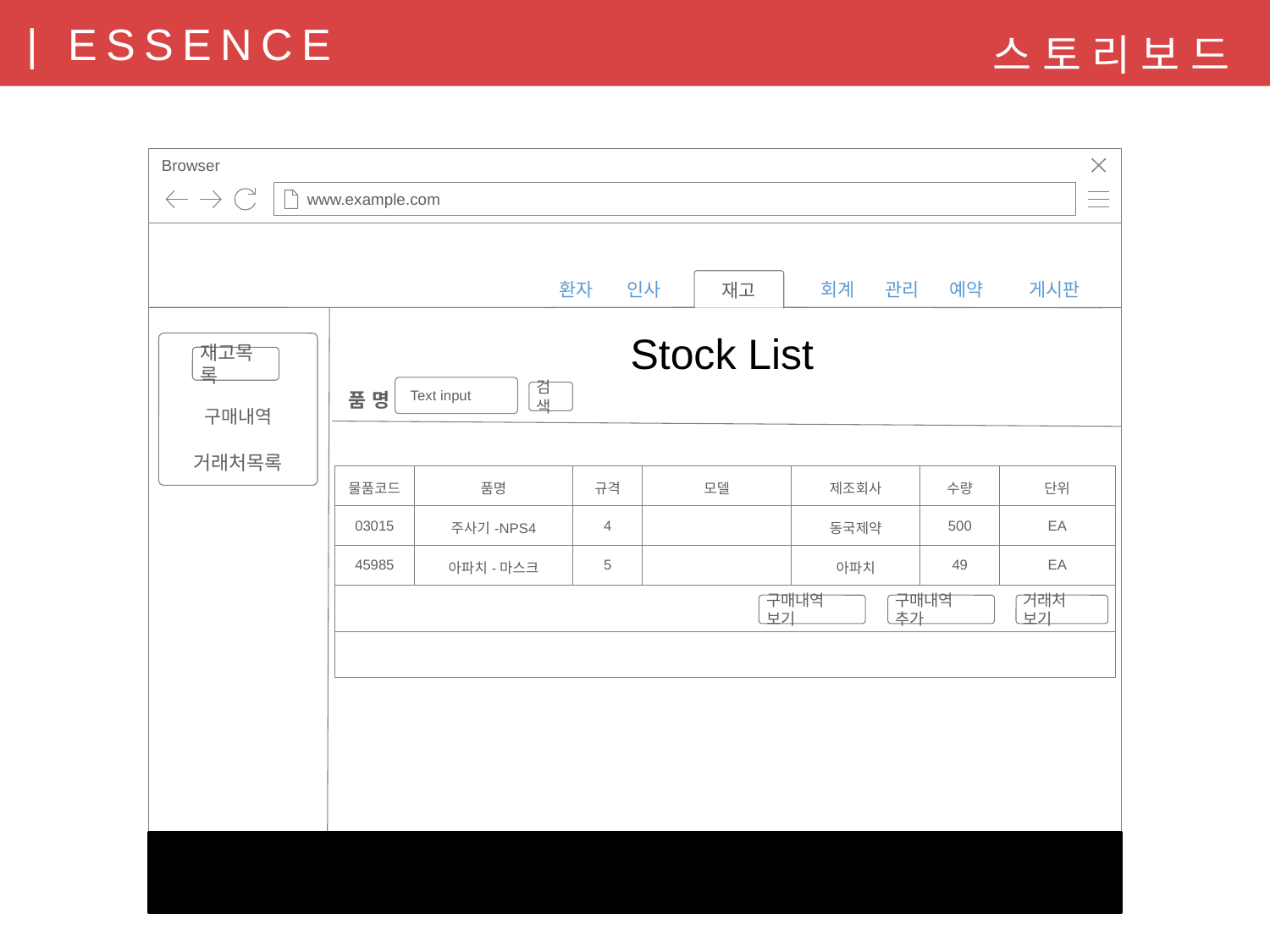

스토리보드
Browser

www.example.com

재고
환자
인사
재고         회계      관리      예약         게시판

Stock List
재고목록
구매내역
거래처목록
재고목록
Text input
검색
품 명
구매내역 보기
구매내역 추가
거래처 보기

| 물품코드 | 품명 | 규격 | 모델 | 제조회사 | 수량 | 단위 |
| --- | --- | --- | --- | --- | --- | --- |
| 03015 | 주사기-NPS4 | 4 |  | 동국제약 | 500 | EA |
| 45985 | 아파치-마스크 | 5 |  | 아파치 | 49 | EA |
|  |  |  |  |  |  |  |
|  |  |  |  |  |  |  |